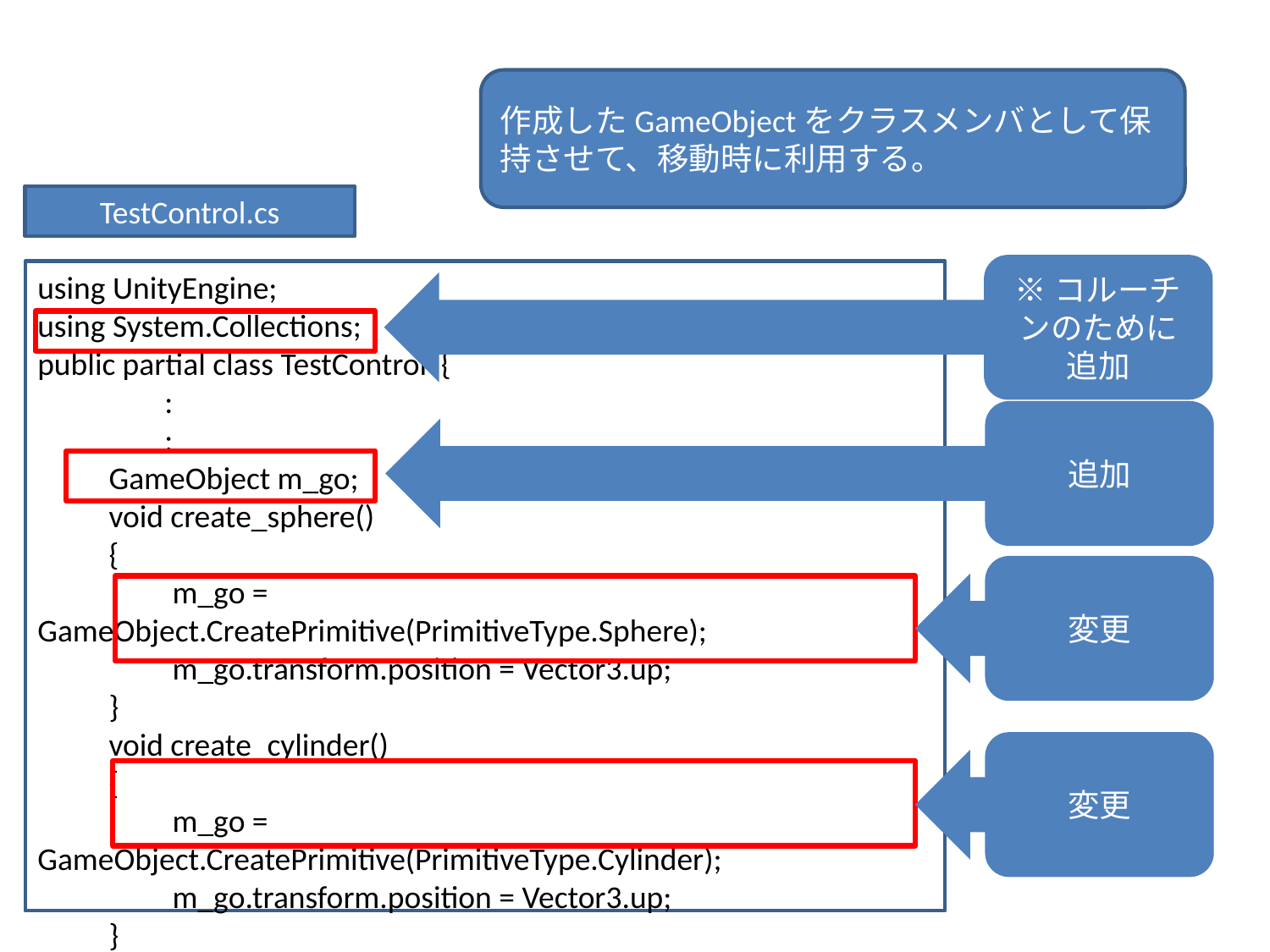

作成したGameObjectをクラスメンバとして保持させて、移動時に利用する。
TestControl.cs
※コルーチンのために追加
using UnityEngine;
using System.Collections;
public partial class TestControl  {
	:
	:
　　GameObject m_go;
　　void create_sphere()
　　{
　　　　m_go = GameObject.CreatePrimitive(PrimitiveType.Sphere);
　　　　m_go.transform.position = Vector3.up;
　　}
　　void create_cylinder()
　　{
　　　　m_go = GameObject.CreatePrimitive(PrimitiveType.Cylinder);
　　　　m_go.transform.position = Vector3.up;
　　}

追加

変更

変更